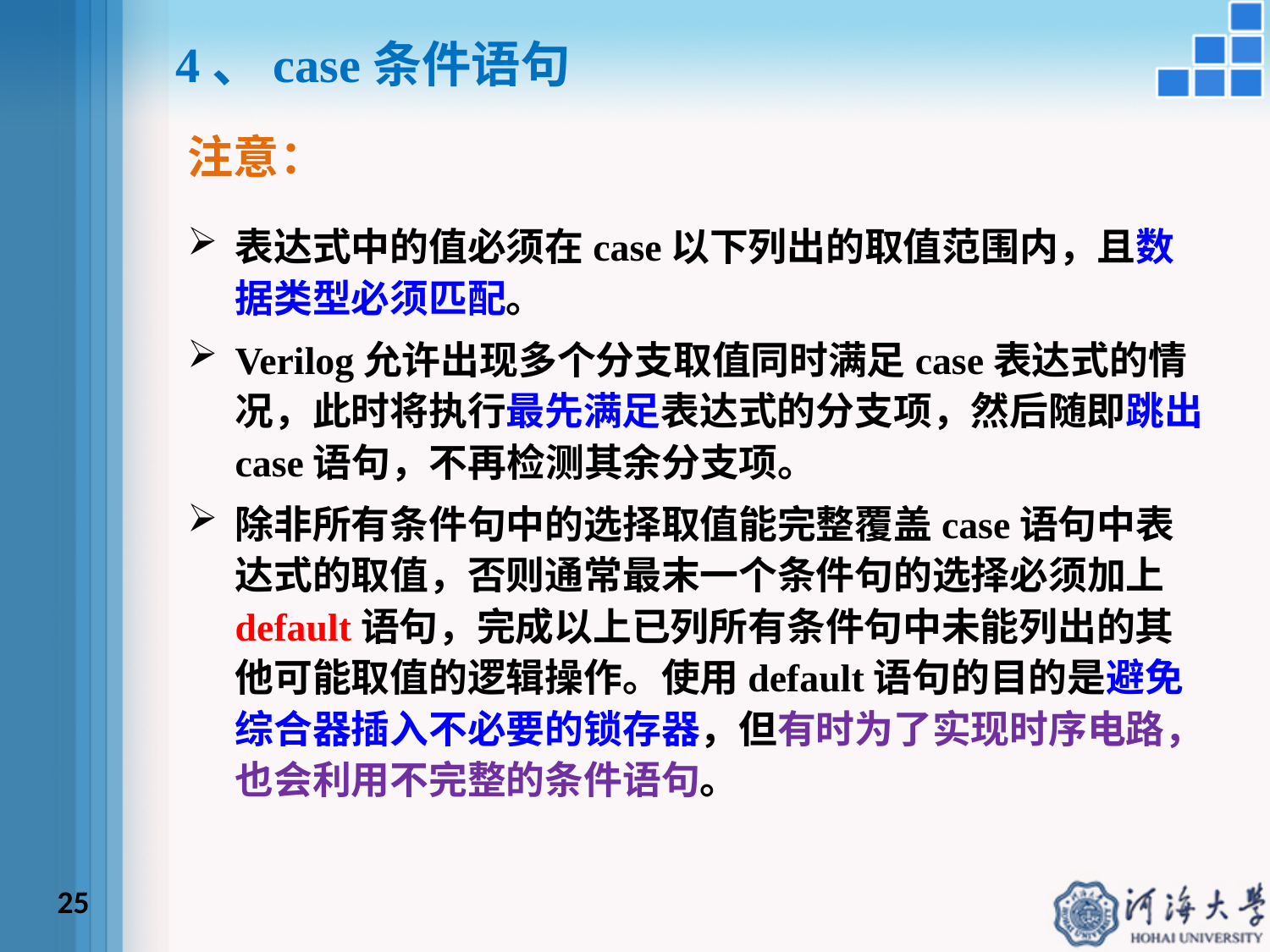

4、case条件语句
注意：
表达式中的值必须在case以下列出的取值范围内，且数据类型必须匹配。
Verilog允许出现多个分支取值同时满足case表达式的情况，此时将执行最先满足表达式的分支项，然后随即跳出case语句，不再检测其余分支项。
除非所有条件句中的选择取值能完整覆盖case语句中表达式的取值，否则通常最末一个条件句的选择必须加上default语句，完成以上已列所有条件句中未能列出的其他可能取值的逻辑操作。使用default语句的目的是避免综合器插入不必要的锁存器，但有时为了实现时序电路，也会利用不完整的条件语句。
25